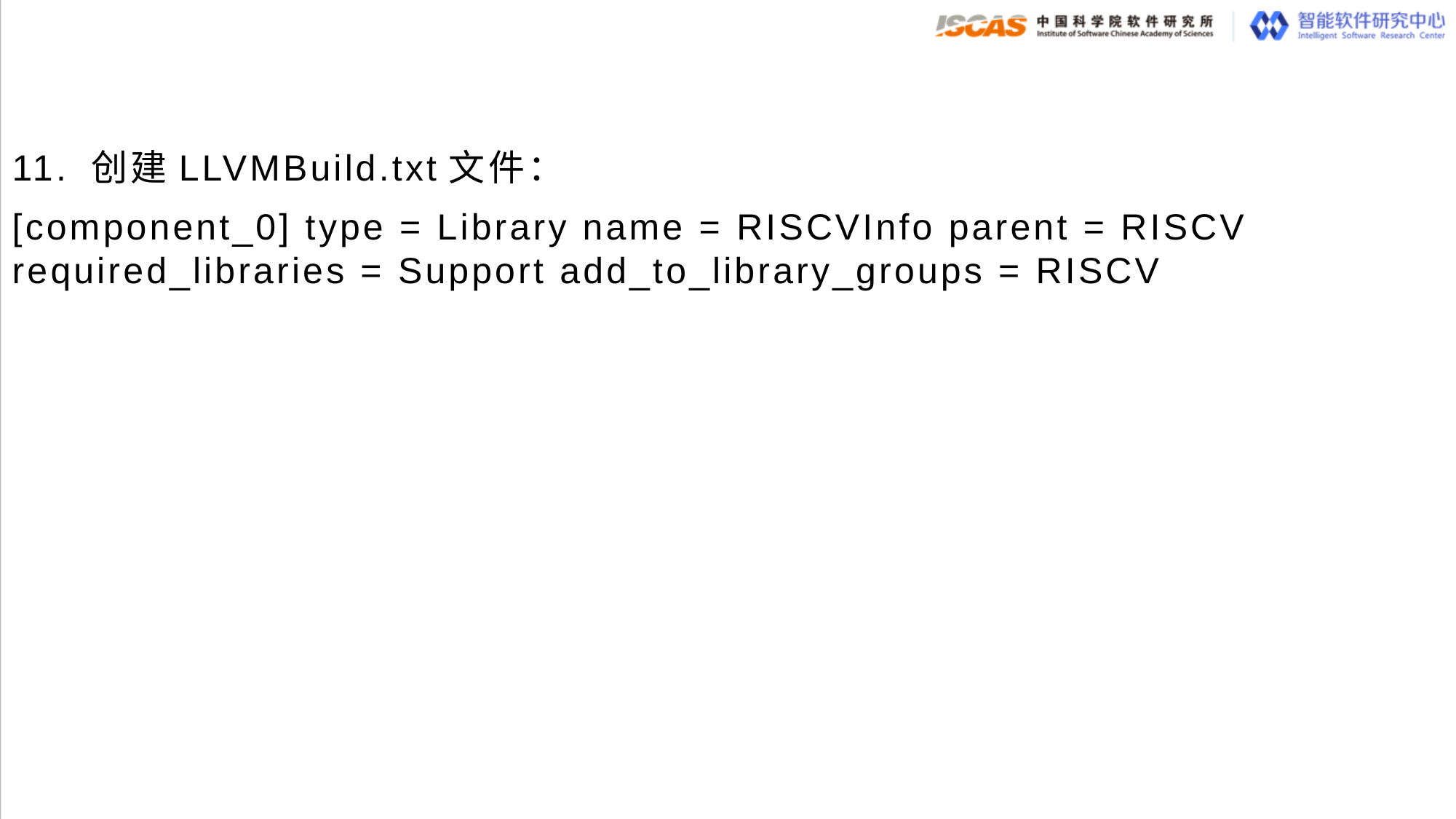

11. 创建LLVMBuild.txt文件：
[component_0] type = Library name = RISCVInfo parent = RISCV required_libraries = Support add_to_library_groups = RISCV